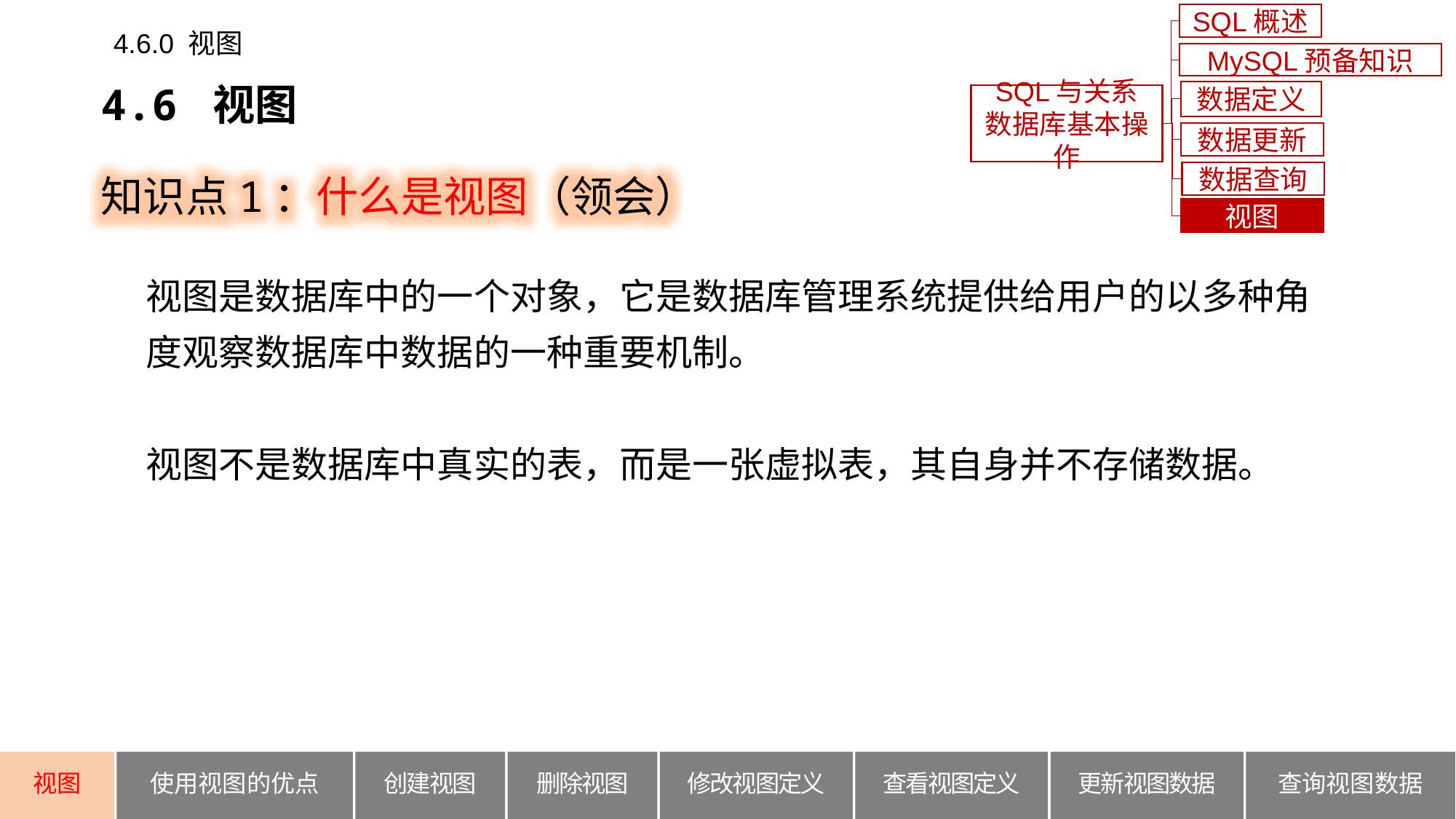

SQL概述
4.6.0 视图
MySQL预备知识
4.6 视图
数据定义
SQL与关系数据库基本操作
数据更新
知识点1：什么是视图（领会）
数据查询
视图
视图是数据库中的一个对象，它是数据库管理系统提供给用户的以多种角度观察数据库中数据的一种重要机制。

视图不是数据库中真实的表，而是一张虚拟表，其自身并不存储数据。
使用视图的优点
查询视图数据
视图
创建视图
删除视图
修改视图定义
查看视图定义
更新视图数据